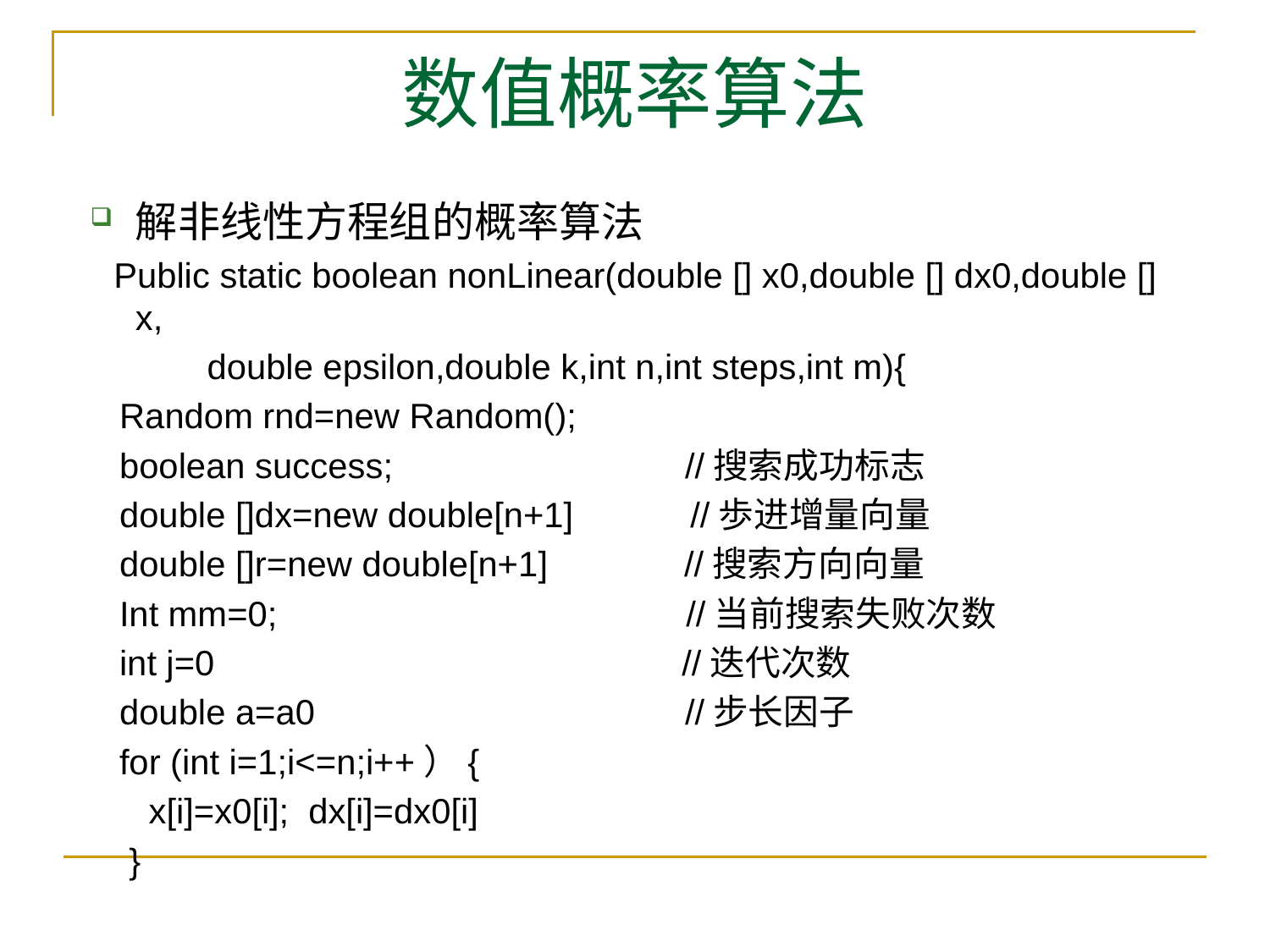

# 数值概率算法
解非线性方程组的概率算法
   Public static boolean nonLinear(double [] x0,double [] dx0,double [] x,
            double epsilon,double k,int n,int steps,int m){
   Random rnd=new Random();
   boolean success;                              //搜索成功标志
   double []dx=new double[n+1]            //歩进增量向量
   double []r=new double[n+1]              //搜索方向向量
   Int mm=0;                                          //当前搜索失败次数
   int j=0                                                //迭代次数
   double a=a0                                      //步长因子
   for (int i=1;i<=n;i++）{
      x[i]=x0[i];  dx[i]=dx0[i]
    }